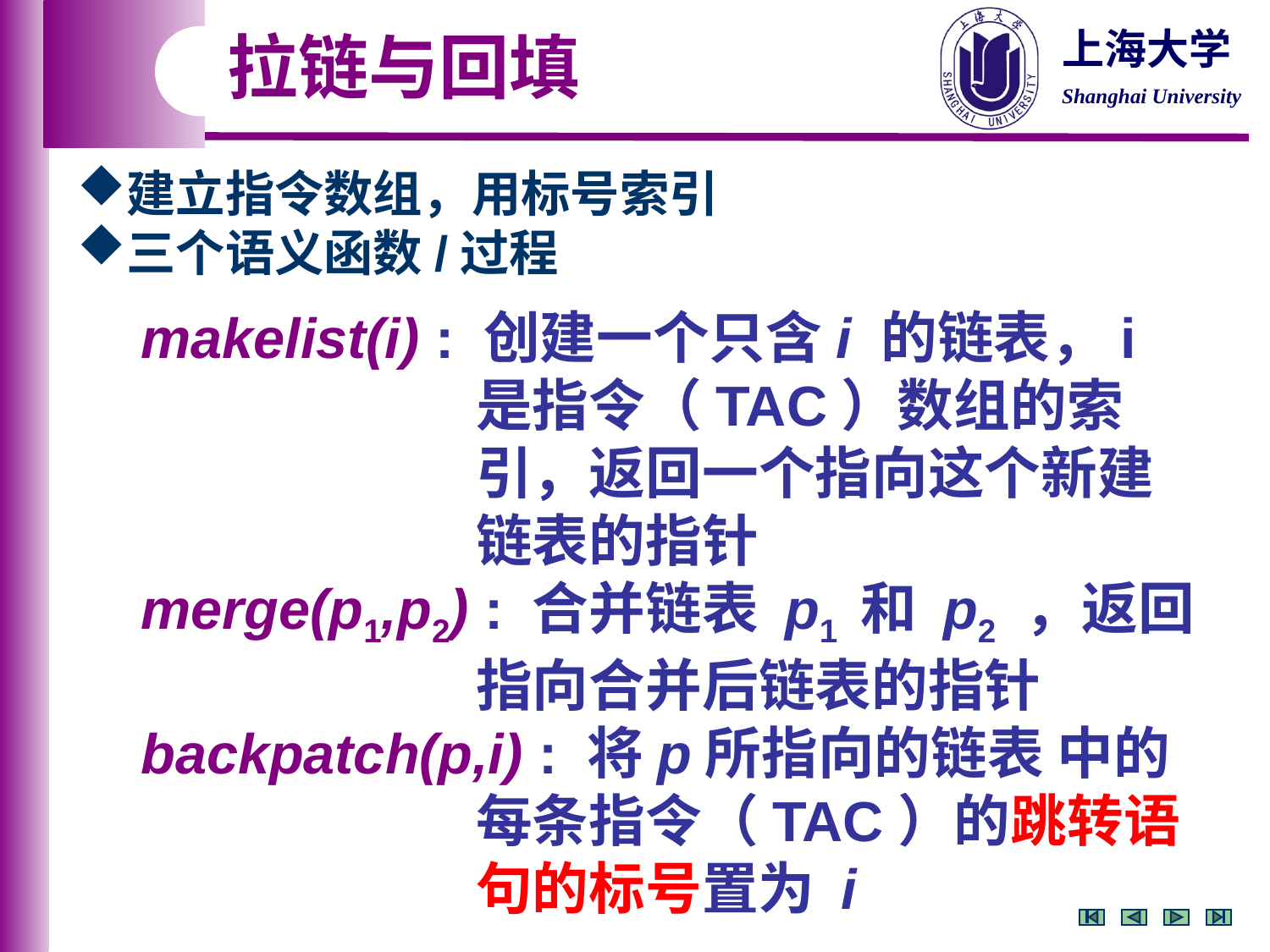

拉链与回填
建立指令数组，用标号索引
三个语义函数/过程

makelist(i) : 创建一个只含i 的链表，i是指令（TAC）数组的索引，返回一个指向这个新建链表的指针
merge(p1,p2) : 合并链表 p1 和 p2 ，返回指向合并后链表的指针
backpatch(p,i) : 将p所指向的链表 中的每条指令（TAC）的跳转语句的标号置为 i